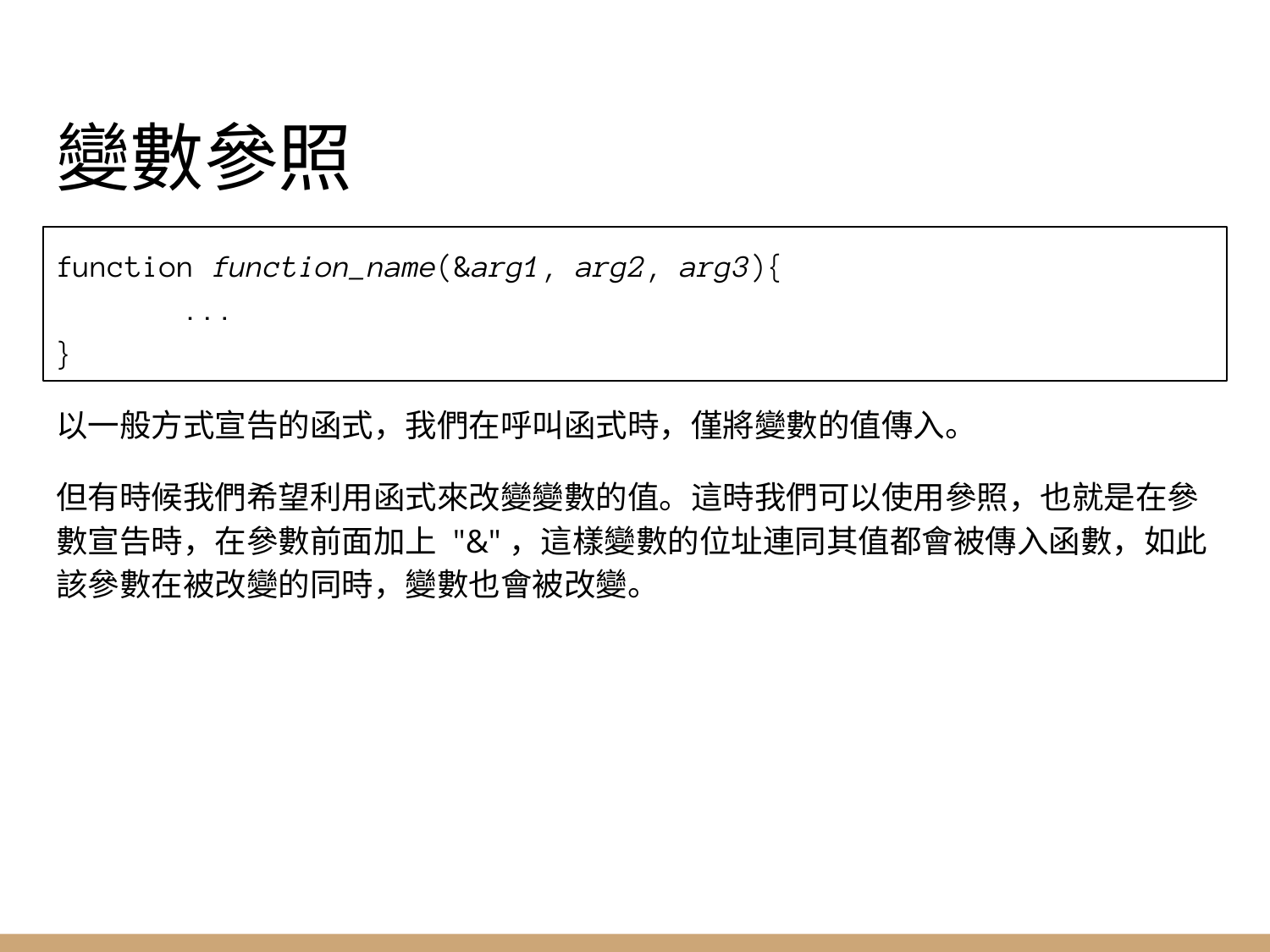

# 變數參照
function function_name(&arg1, arg2, arg3){
	...
}
以一般方式宣告的函式，我們在呼叫函式時，僅將變數的值傳入。
但有時候我們希望利用函式來改變變數的值。這時我們可以使用參照，也就是在參數宣告時，在參數前面加上 "&"，這樣變數的位址連同其值都會被傳入函數，如此該參數在被改變的同時，變數也會被改變。